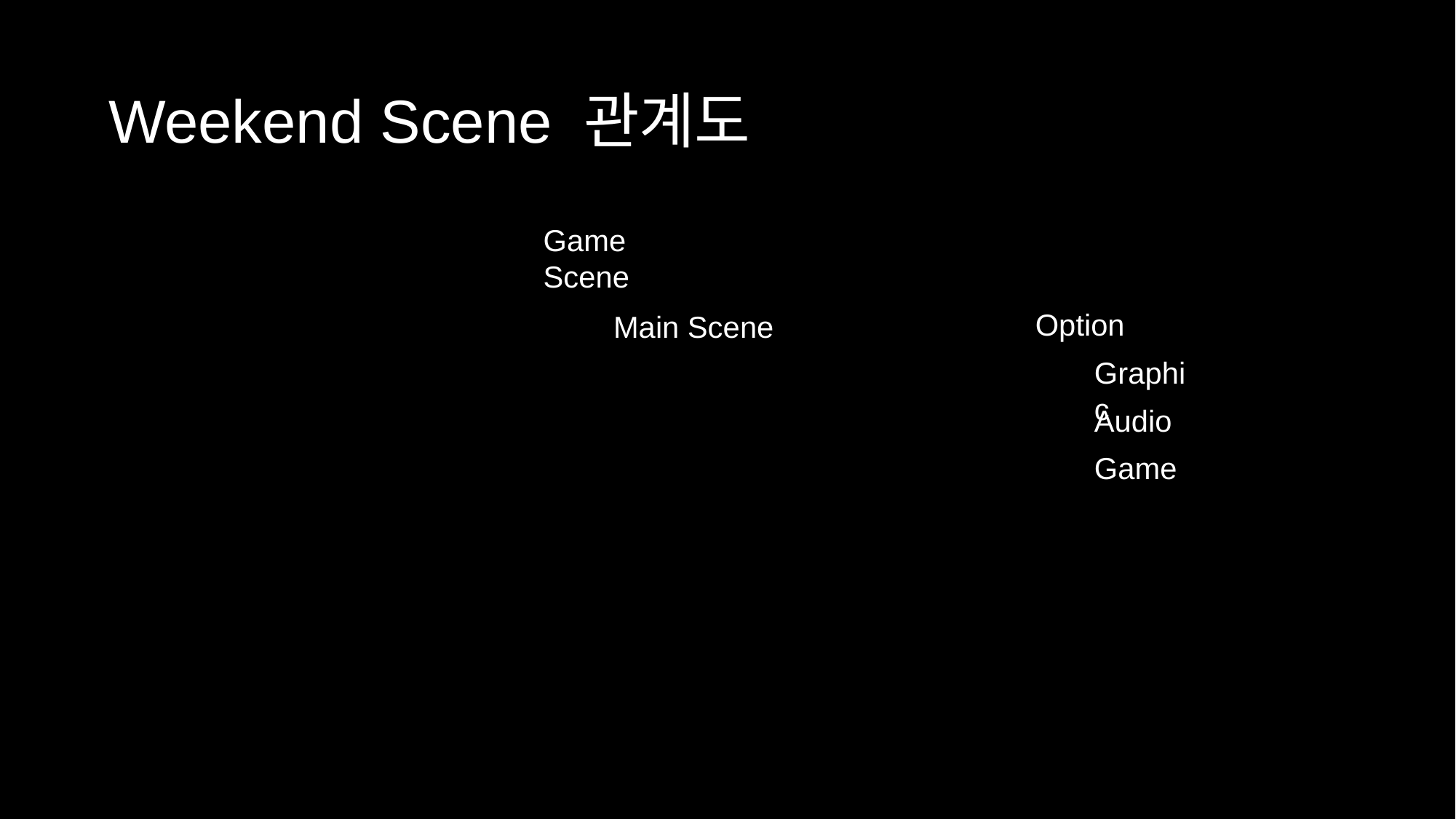

Weekend Scene 관계도
Game Scene
Option
Main Scene
Graphic
Audio
Game